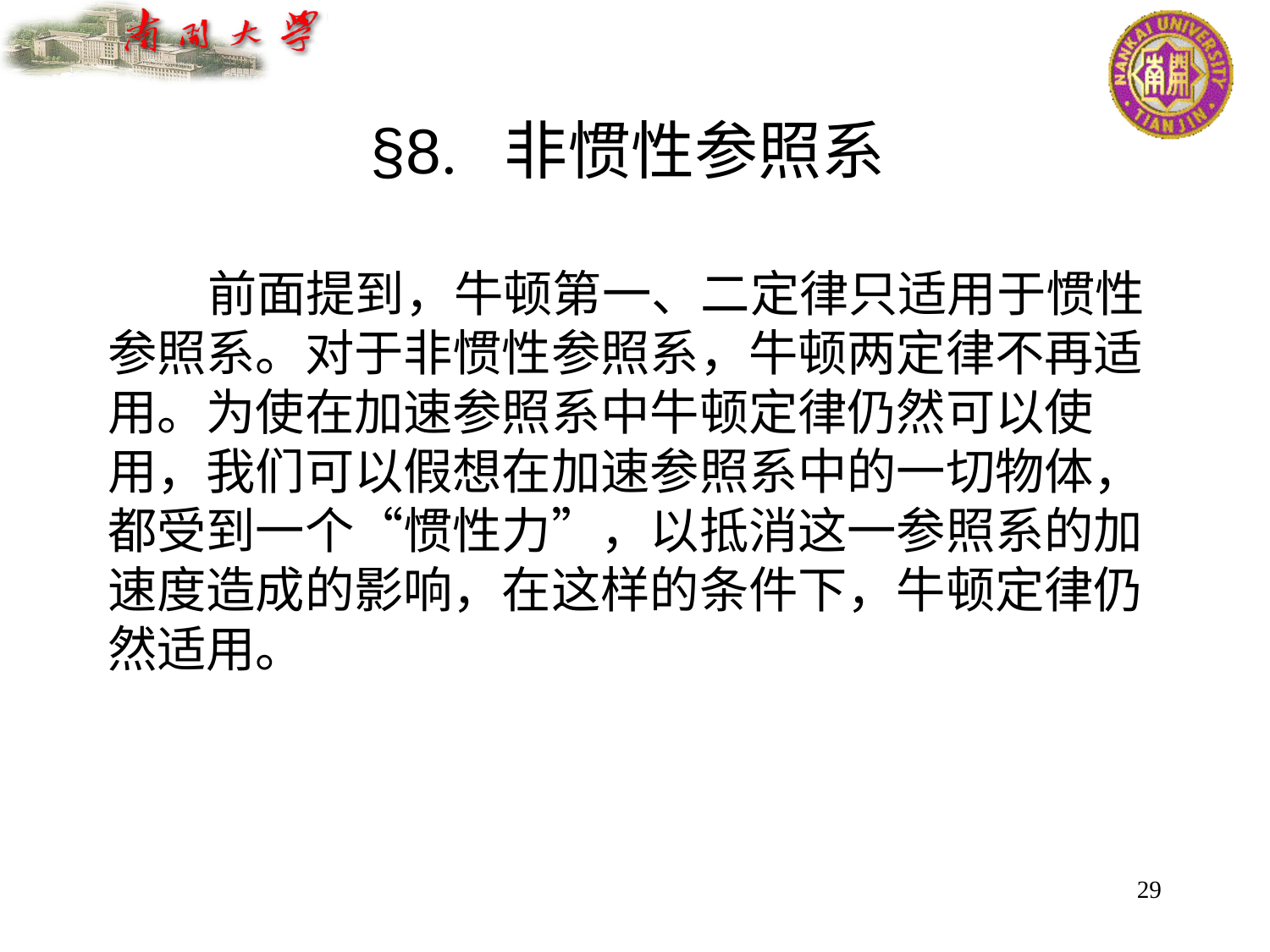

# §8.  非惯性参照系
        前面提到，牛顿第一、二定律只适用于惯性参照系。对于非惯性参照系，牛顿两定律不再适用。为使在加速参照系中牛顿定律仍然可以使用，我们可以假想在加速参照系中的一切物体，都受到一个“惯性力”，以抵消这一参照系的加速度造成的影响，在这样的条件下，牛顿定律仍然适用。
29